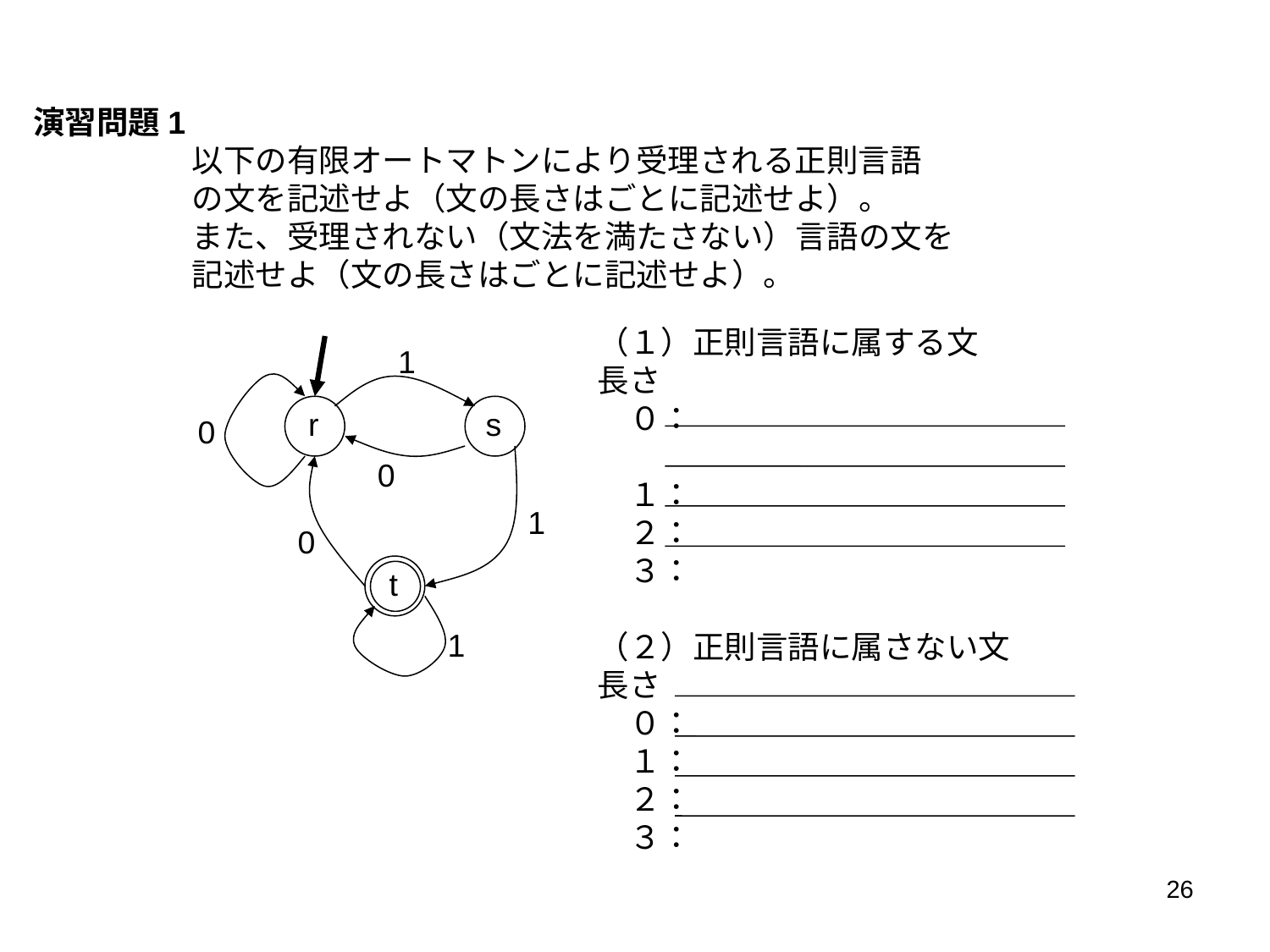

演習問題1
　　　　　以下の有限オートマトンにより受理される正則言語
　　　　　の文を記述せよ（文の長さはごとに記述せよ）。
　　　　　また、受理されない（文法を満たさない）言語の文を
　　　　　記述せよ（文の長さはごとに記述せよ）。
（１）正則言語に属する文
長さ
　０：
　１：
　２：
　３：

（２）正則言語に属さない文
長さ
　０：
　１：
　２：
　３：

1

r
s
0

0

1
0

t

1

26